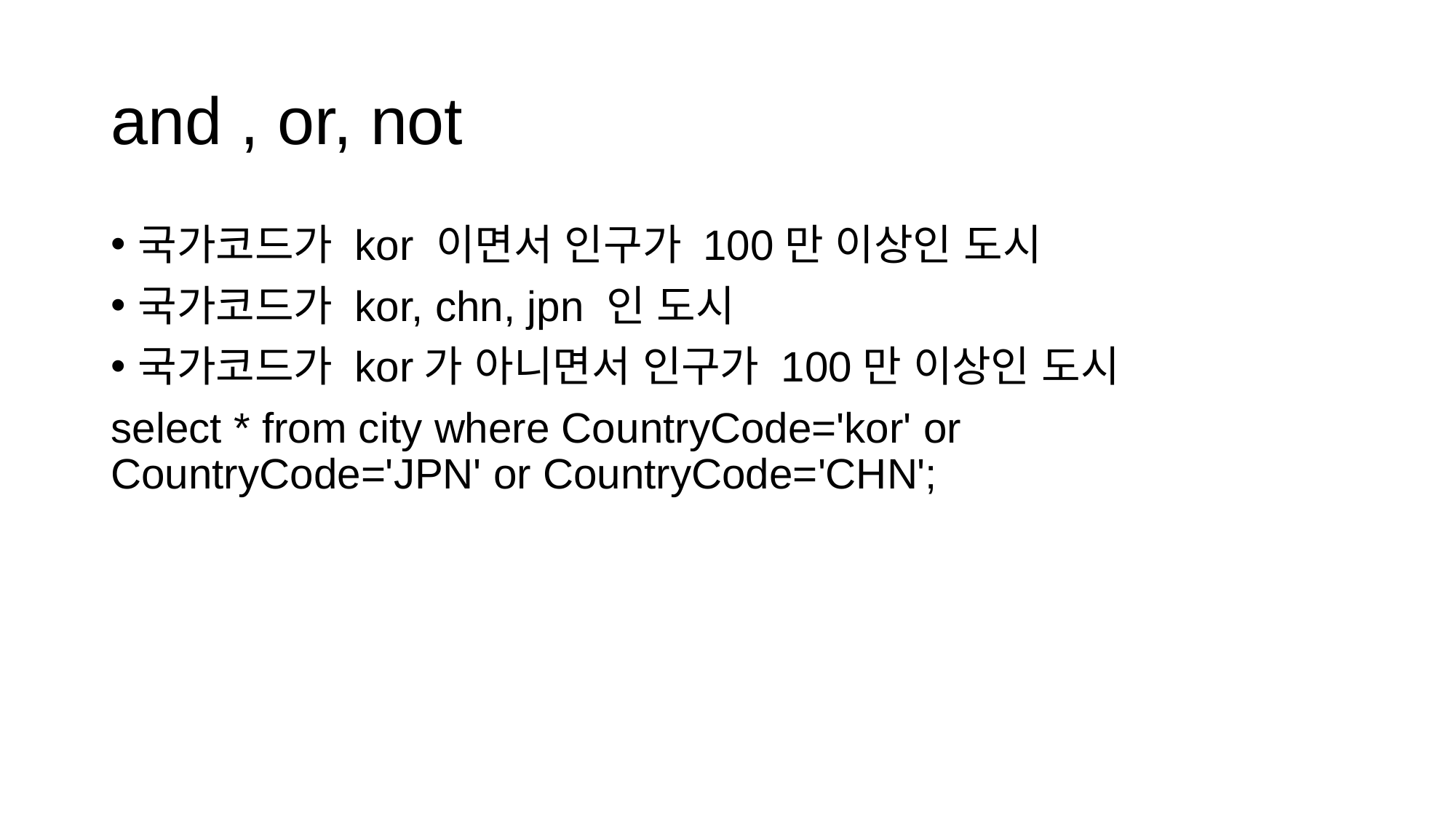

# and , or, not
국가코드가 kor 이면서 인구가 100만 이상인 도시
국가코드가 kor, chn, jpn 인 도시
국가코드가 kor가 아니면서 인구가 100만 이상인 도시
select * from city where CountryCode='kor' or CountryCode='JPN' or CountryCode='CHN';